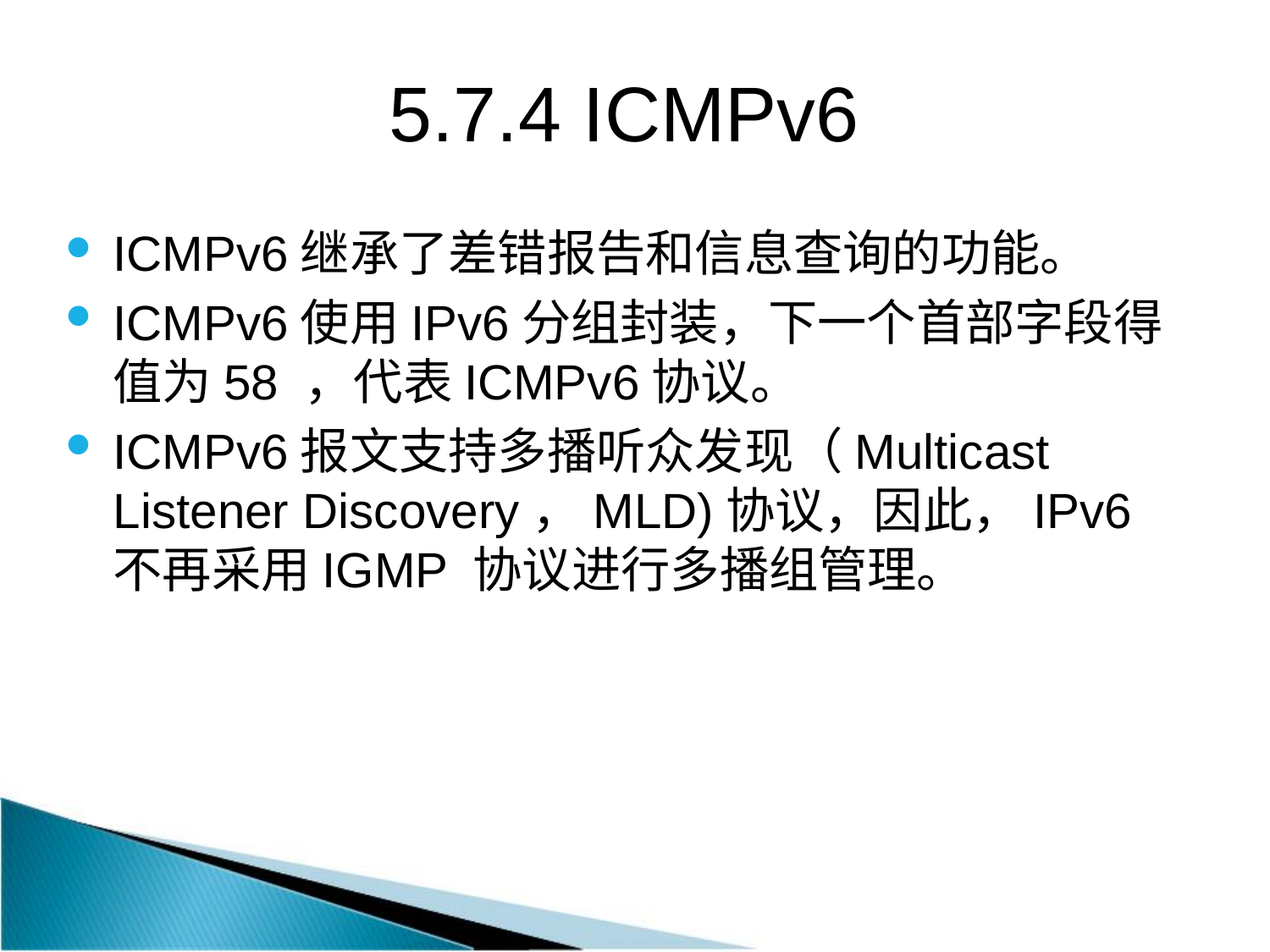

# 5.7.4 ICMPv6
ICMPv6继承了差错报告和信息查询的功能。
ICMPv6使用IPv6分组封装，下一个首部字段得值为58 ，代表ICMPv6协议。
ICMPv6报文支持多播听众发现（Multicast Listener Discovery，MLD)协议，因此，IPv6不再采用IGMP 协议进行多播组管理。